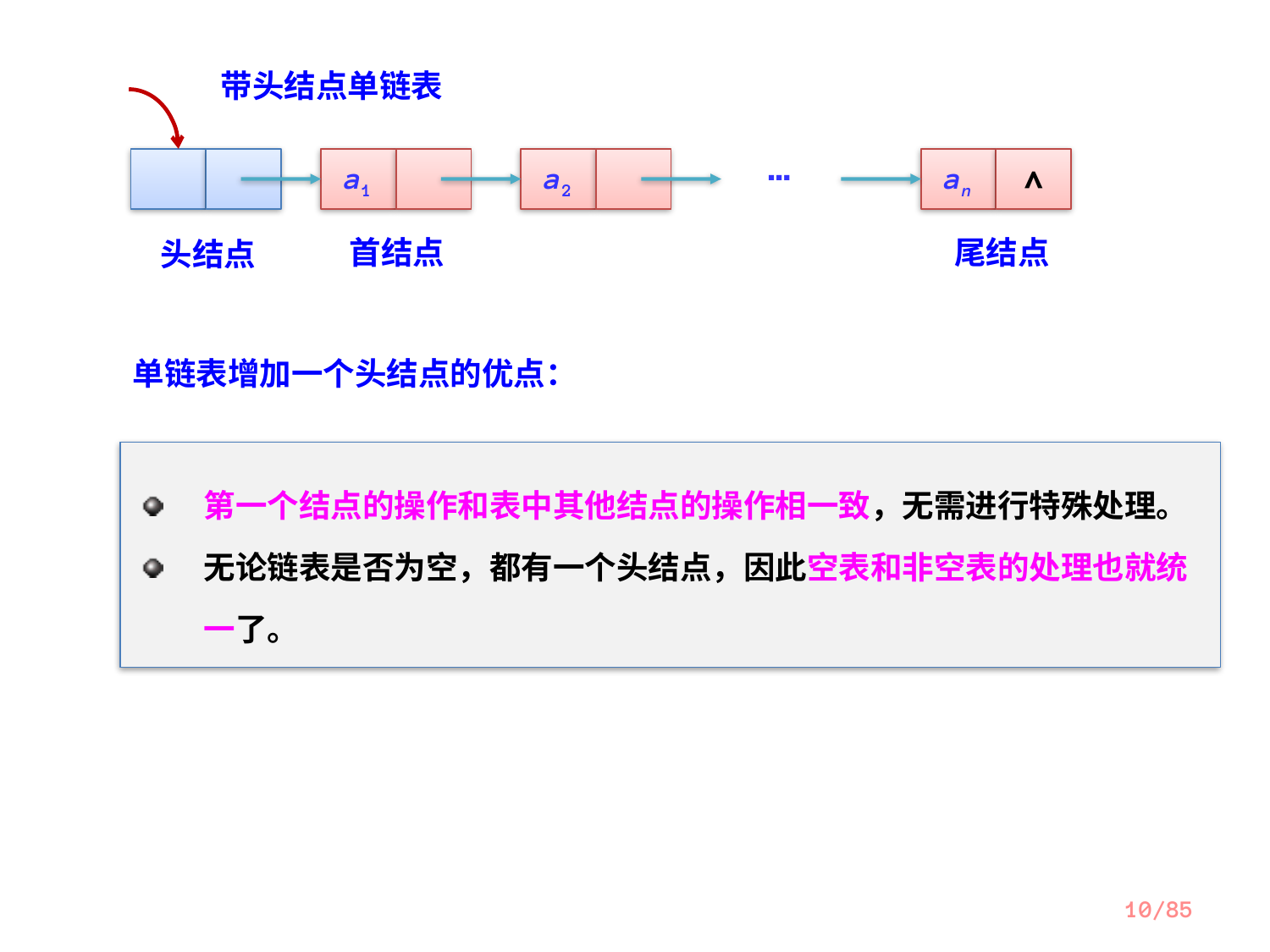

带头结点单链表

…

a1

a2

an
∧

首结点
尾结点
头结点
单链表增加一个头结点的优点：
第一个结点的操作和表中其他结点的操作相一致，无需进行特殊处理。
无论链表是否为空，都有一个头结点，因此空表和非空表的处理也就统一了。
10/85